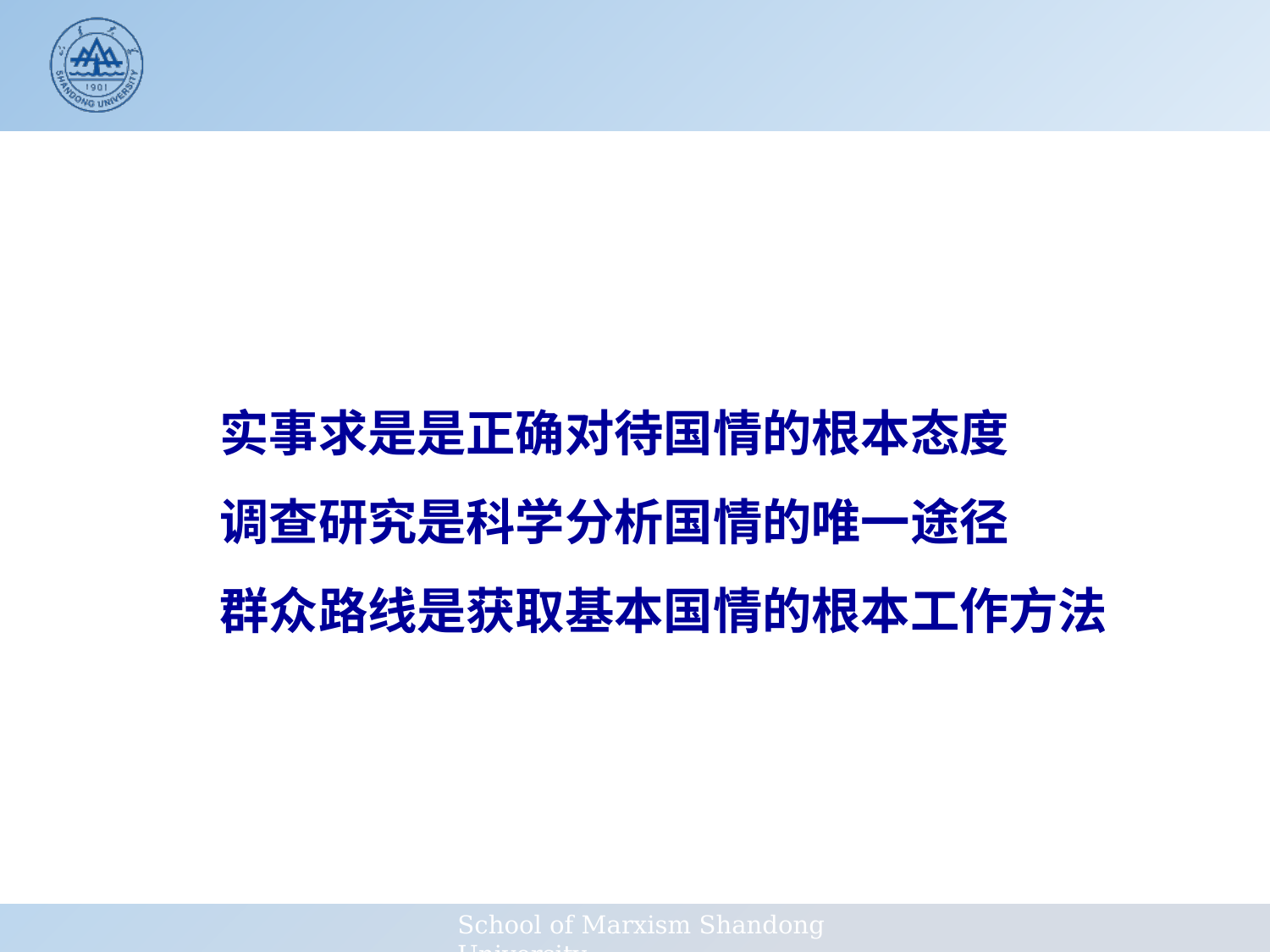

实事求是是正确对待国情的根本态度
调查研究是科学分析国情的唯一途径
群众路线是获取基本国情的根本工作方法